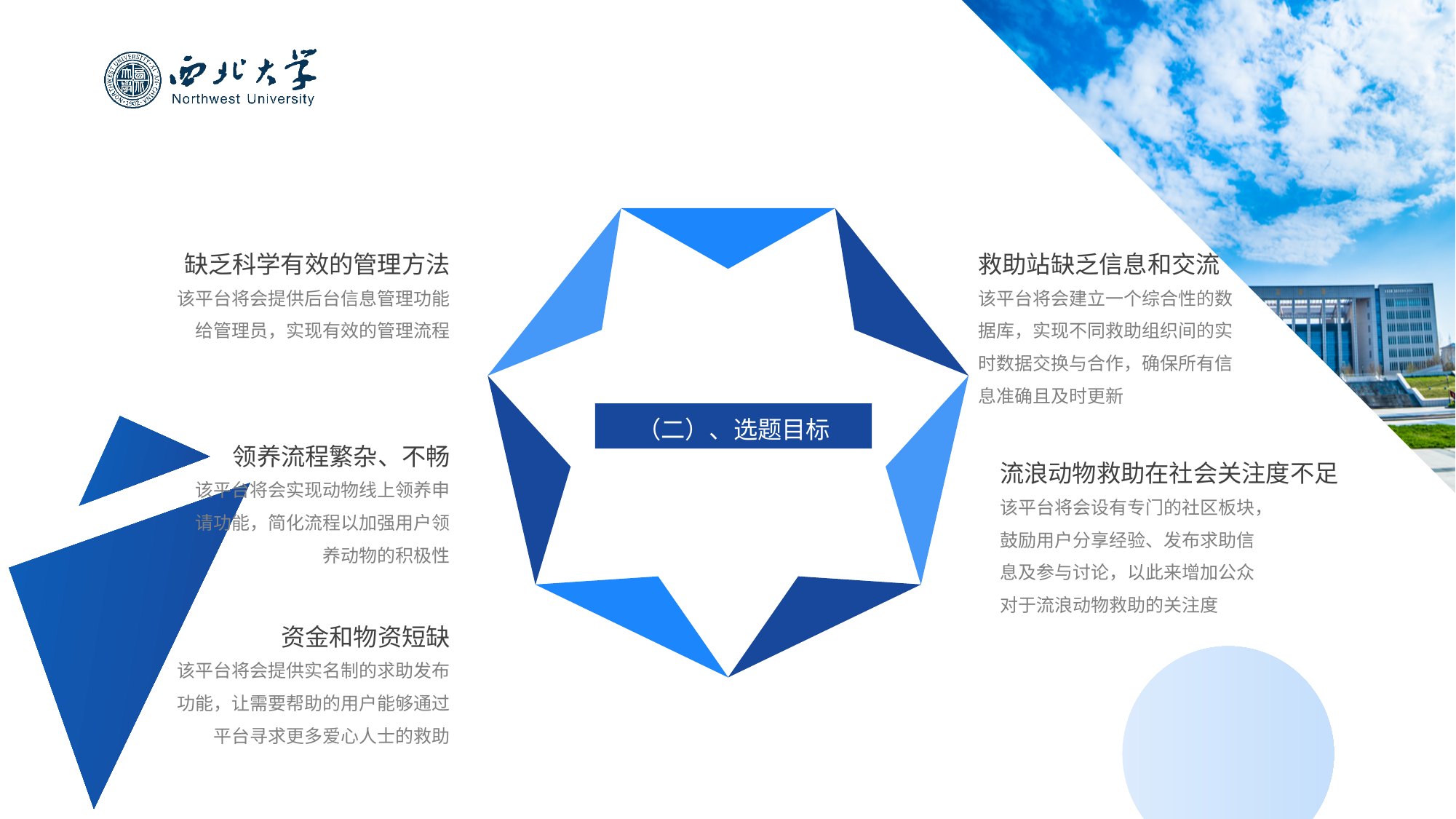

缺乏科学有效的管理方法
救助站缺乏信息和交流
该平台将会提供后台信息管理功能给管理员，实现有效的管理流程
该平台将会建立一个综合性的数据库，实现不同救助组织间的实时数据交换与合作，确保所有信息准确且及时更新
（二）、选题目标
领养流程繁杂、不畅
流浪动物救助在社会关注度不足
该平台将会实现动物线上领养申请功能，简化流程以加强用户领养动物的积极性
该平台将会设有专门的社区板块，鼓励用户分享经验、发布求助信息及参与讨论，以此来增加公众对于流浪动物救助的关注度
资金和物资短缺
该平台将会提供实名制的求助发布功能，让需要帮助的用户能够通过平台寻求更多爱心人士的救助